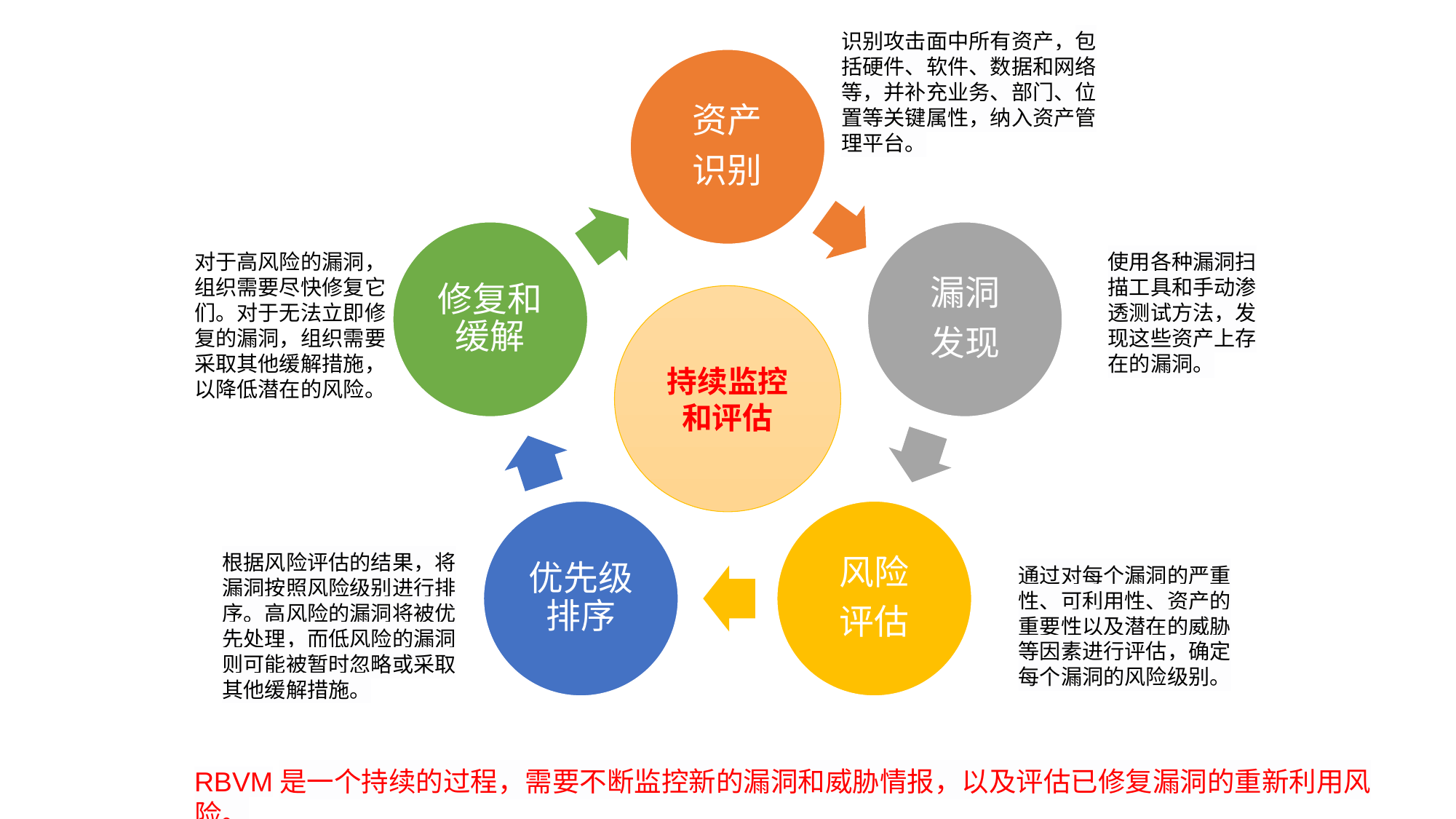

识别攻击面中所有资产，包括硬件、软件、数据和网络等，并补充业务、部门、位置等关键属性，纳入资产管理平台。
资产
识别

漏洞
发现

风险
评估

优先级排序

修复和缓解

对于高风险的漏洞，组织需要尽快修复它们。对于无法立即修复的漏洞，组织需要采取其他缓解措施，以降低潜在的风险。
使用各种漏洞扫描工具和手动渗透测试方法，发现这些资产上存在的漏洞。
持续监控和评估
根据风险评估的结果，将漏洞按照风险级别进行排序。高风险的漏洞将被优先处理，而低风险的漏洞则可能被暂时忽略或采取其他缓解措施。
通过对每个漏洞的严重性、可利用性、资产的重要性以及潜在的威胁等因素进行评估，确定每个漏洞的风险级别。
RBVM是一个持续的过程，需要不断监控新的漏洞和威胁情报，以及评估已修复漏洞的重新利用风险。